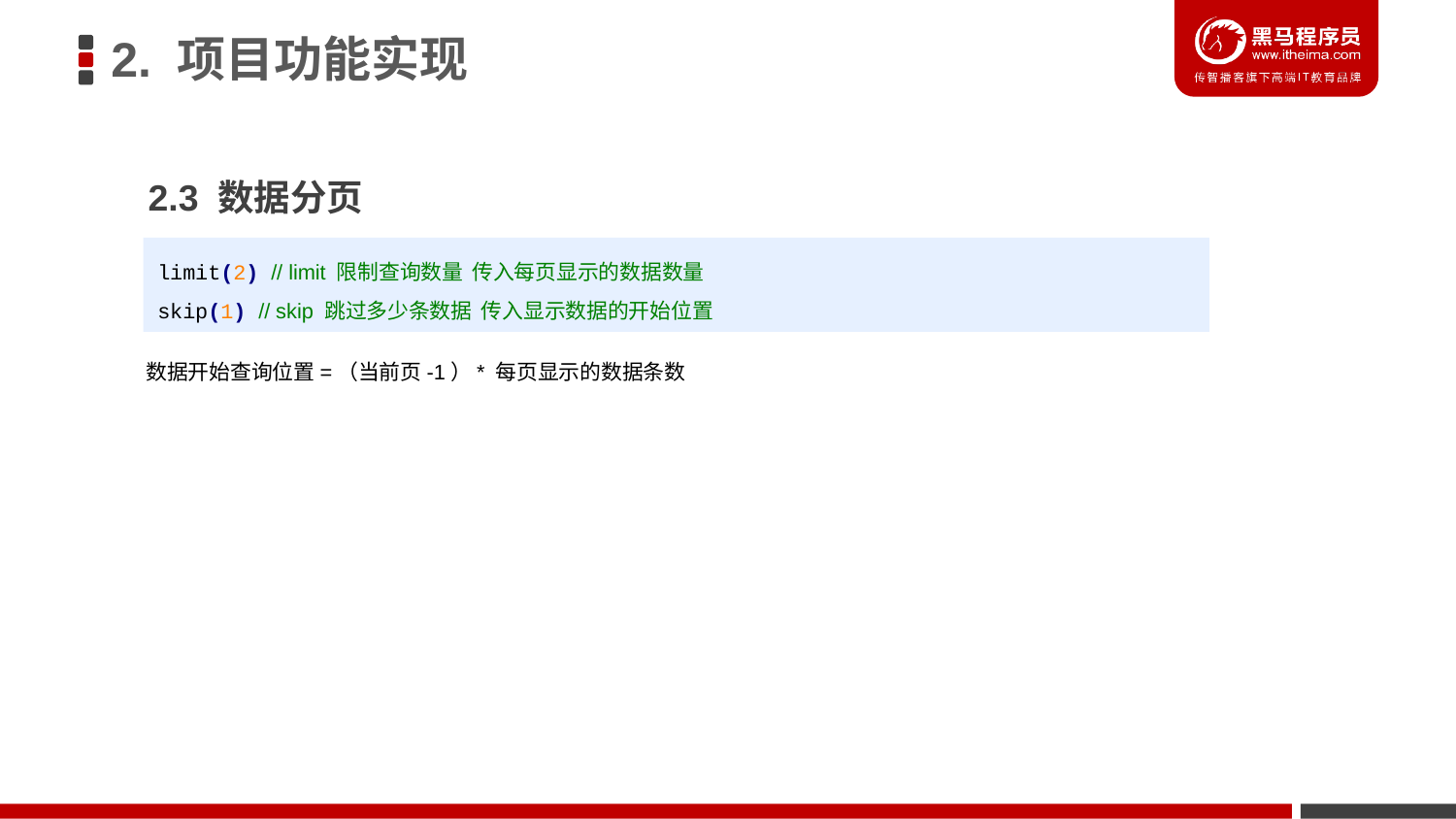

2. 项目功能实现
2.3 数据分页
limit(2) // limit 限制查询数量  传入每页显示的数据数量
skip(1) // skip 跳过多少条数据  传入显示数据的开始位置
数据开始查询位置=（当前页-1）* 每页显示的数据条数